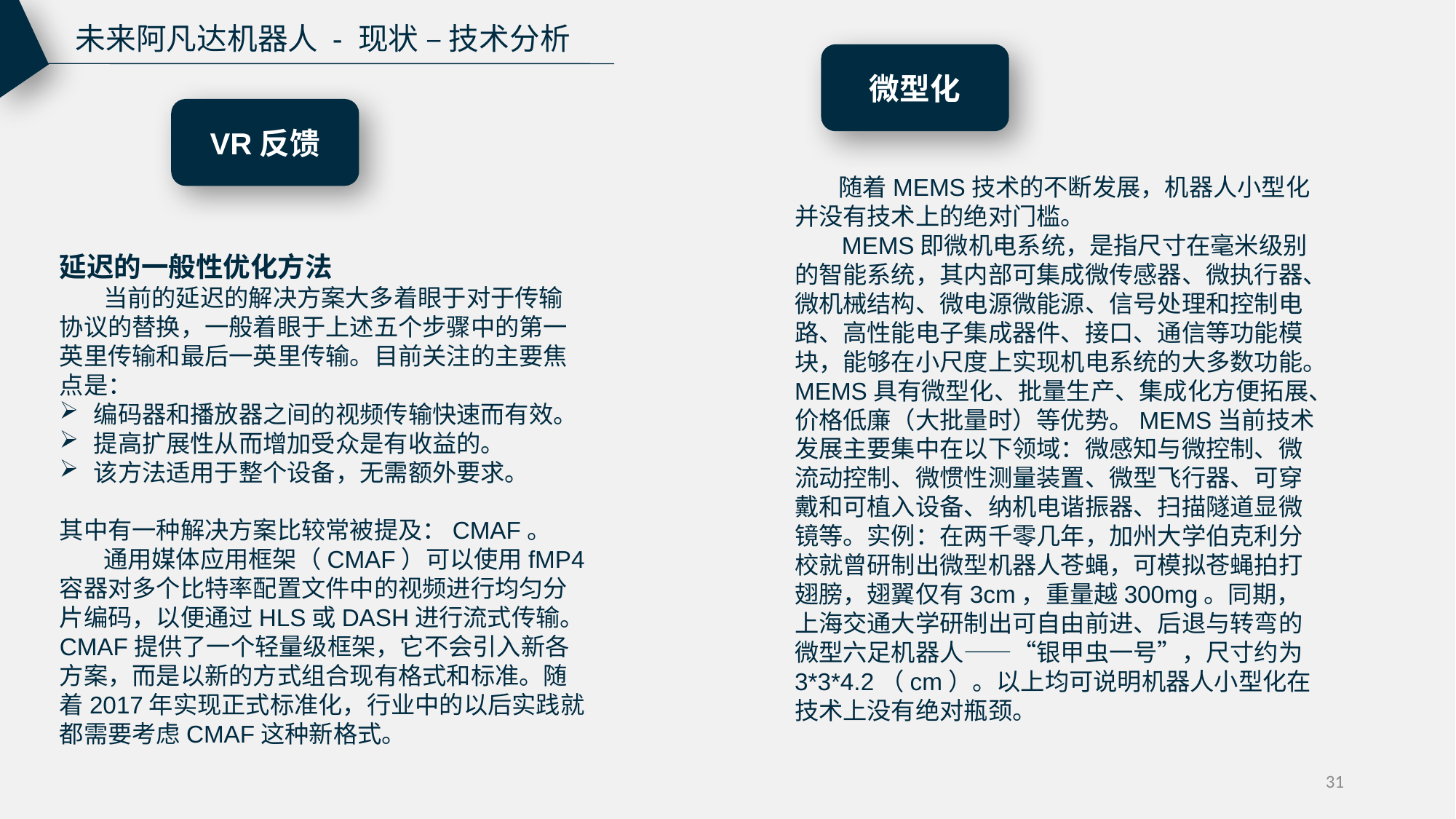

未来阿凡达机器人 - 现状 – 技术分析
微型化

VR反馈
       随着MEMS技术的不断发展，机器人小型化并没有技术上的绝对门槛。
       MEMS即微机电系统，是指尺寸在毫米级别的智能系统，其内部可集成微传感器、微执行器、微机械结构、微电源微能源、信号处理和控制电路、高性能电子集成器件、接口、通信等功能模块，能够在小尺度上实现机电系统的大多数功能。MEMS具有微型化、批量生产、集成化方便拓展、价格低廉（大批量时）等优势。MEMS当前技术发展主要集中在以下领域：微感知与微控制、微流动控制、微惯性测量装置、微型飞行器、可穿戴和可植入设备、纳机电谐振器、扫描隧道显微镜等。实例：在两千零几年，加州大学伯克利分校就曾研制出微型机器人苍蝇，可模拟苍蝇拍打翅膀，翅翼仅有3cm，重量越300mg。同期，上海交通大学研制出可自由前进、后退与转弯的微型六足机器人——“银甲虫一号”，尺寸约为3*3*4.2（cm）。以上均可说明机器人小型化在技术上没有绝对瓶颈。
延迟的一般性优化方法
       当前的延迟的解决方案大多着眼于对于传输协议的替换，一般着眼于上述五个步骤中的第一英里传输和最后一英里传输。目前关注的主要焦点是：
编码器和播放器之间的视频传输快速而有效。
提高扩展性从而增加受众是有收益的。
该方法适用于整个设备，无需额外要求。

其中有一种解决方案比较常被提及：CMAF。
       通用媒体应用框架（CMAF）可以使用fMP4容器对多个比特率配置文件中的视频进行均匀分片编码，以便通过HLS或DASH进行流式传输。CMAF提供了一个轻量级框架，它不会引入新各方案，而是以新的方式组合现有格式和标准。随着2017年实现正式标准化，行业中的以后实践就都需要考虑CMAF这种新格式。

31